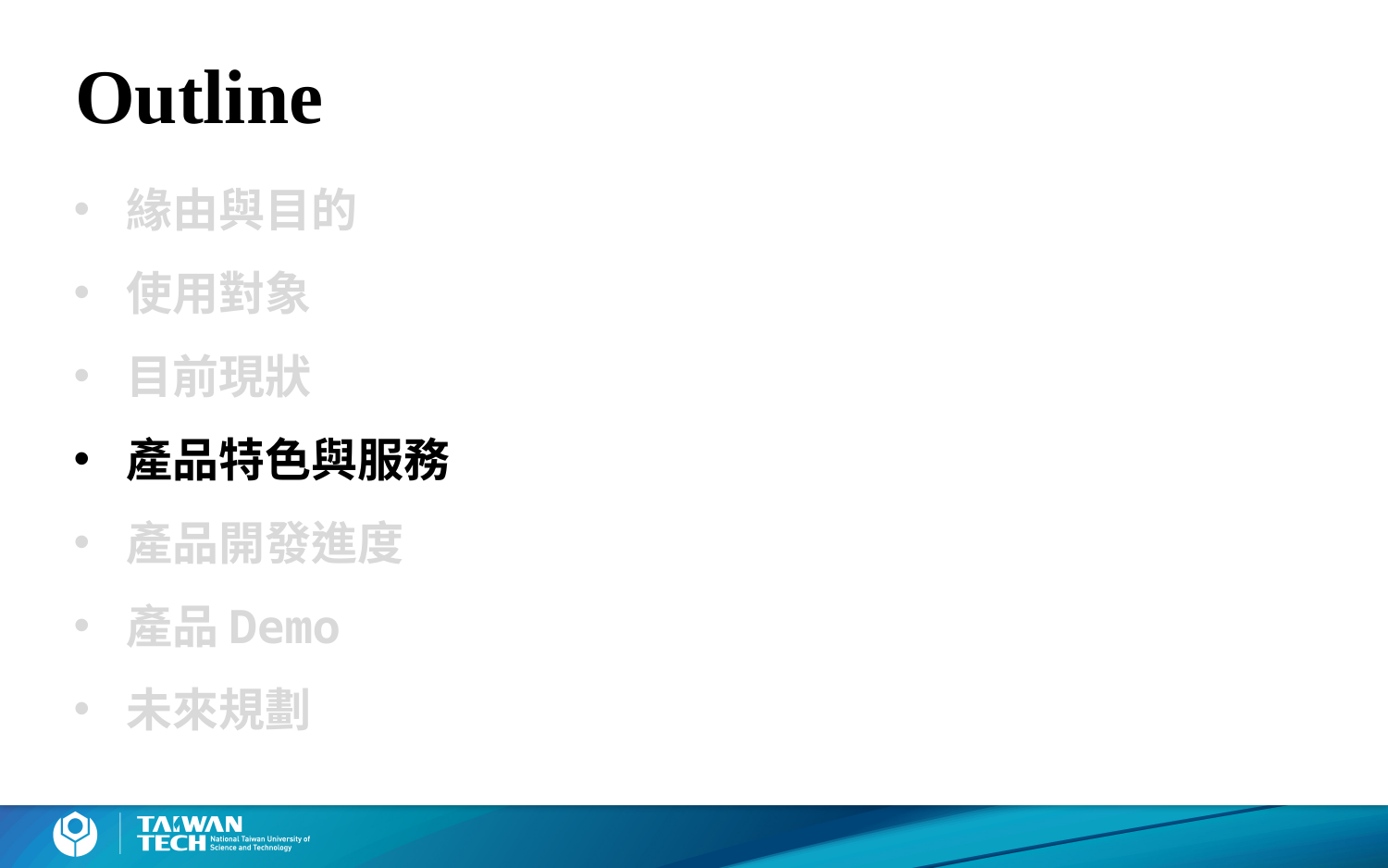

Outline
緣由與目的
使用對象
目前現狀
產品特色與服務
產品開發進度
產品Demo
未來規劃